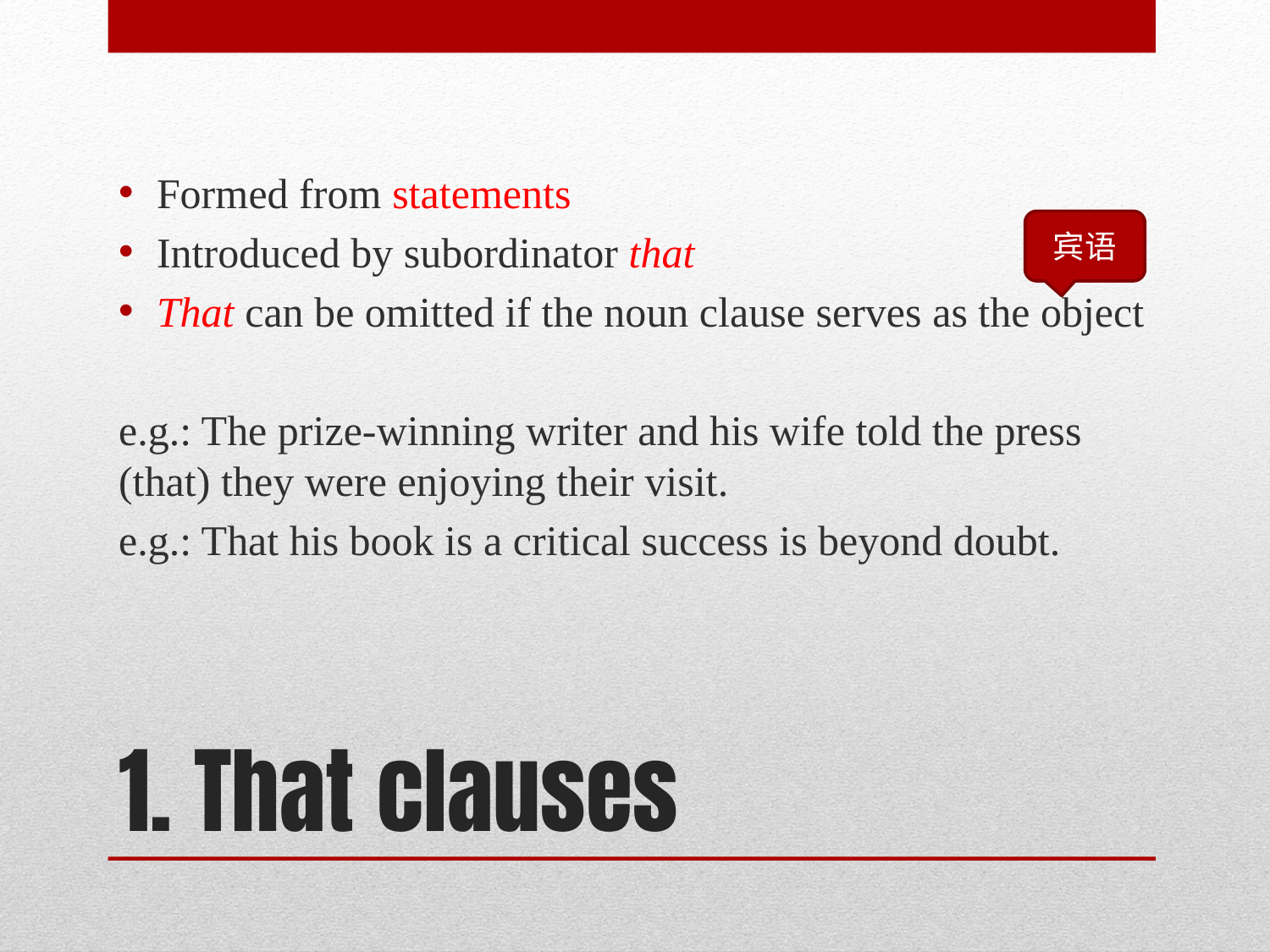

Formed from statements
Introduced by subordinator that
That can be omitted if the noun clause serves as the object

e.g.: The prize-winning writer and his wife told the press (that) they were enjoying their visit.
e.g.: That his book is a critical success is beyond doubt.
宾语
# 1. That clauses